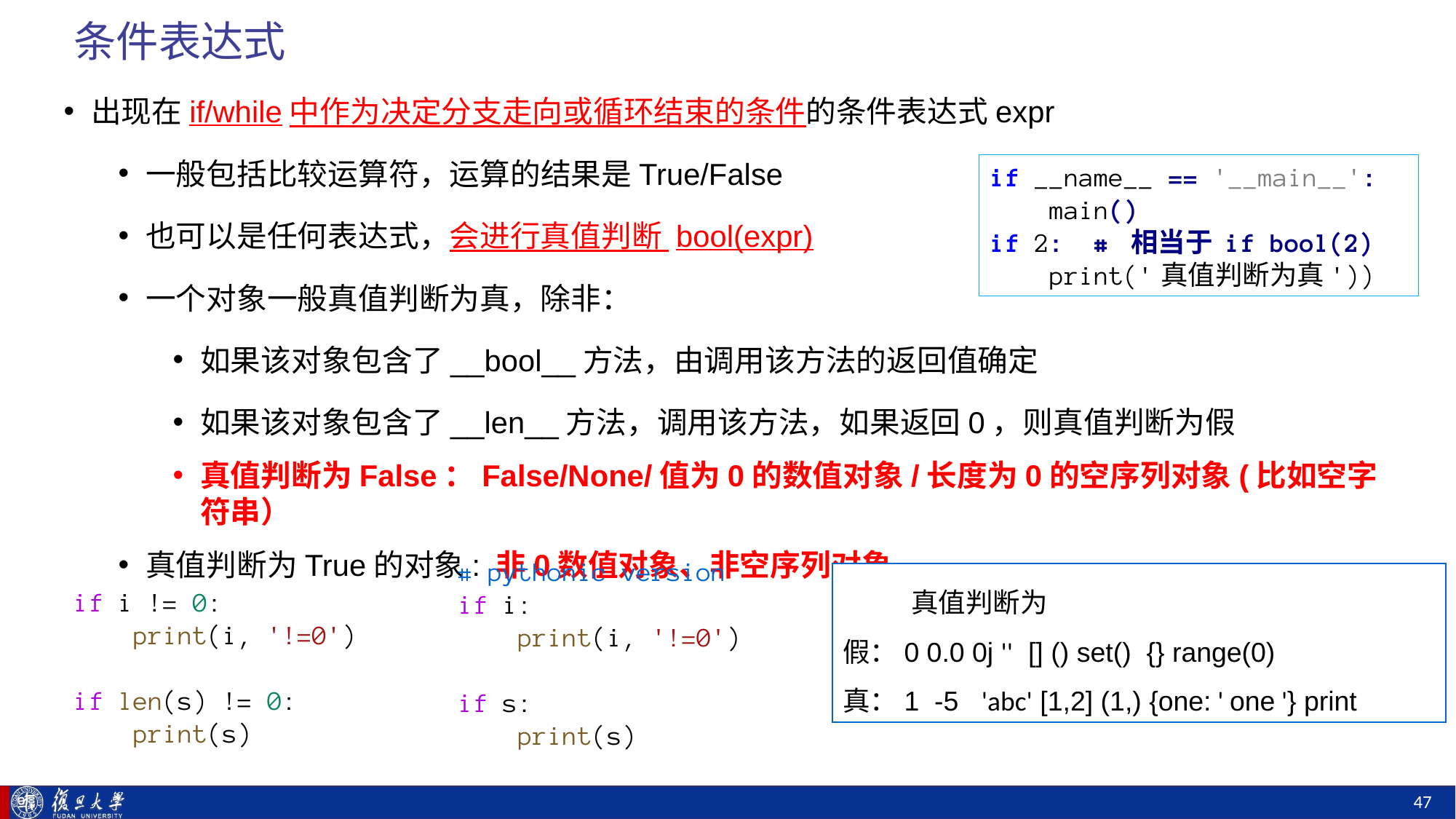

# 条件表达式
出现在if/while中作为决定分支走向或循环结束的条件的条件表达式expr
一般包括比较运算符，运算的结果是True/False
也可以是任何表达式，会进行真值判断 bool(expr)
一个对象一般真值判断为真，除非：
如果该对象包含了__bool__方法，由调用该方法的返回值确定
如果该对象包含了__len__方法，调用该方法，如果返回0，则真值判断为假
真值判断为False：False/None/值为0的数值对象/长度为0的空序列对象(比如空字符串）
真值判断为True的对象: 非0数值对象、非空序列对象

if __name__ == '__main__':
    main()
if 2:  # 相当于 if bool(2)
    print('真值判断为真'))
# pythonic version
if i:
    print(i, '!=0')
if s:
    print(s)
          真值判断为
假：0 0.0 0j ''  [] () set()  {} range(0)
真：1  -5   'abc' [1,2] (1,) {one: ' one '} print
if i != 0:
    print(i, '!=0')
if len(s) != 0:
    print(s)